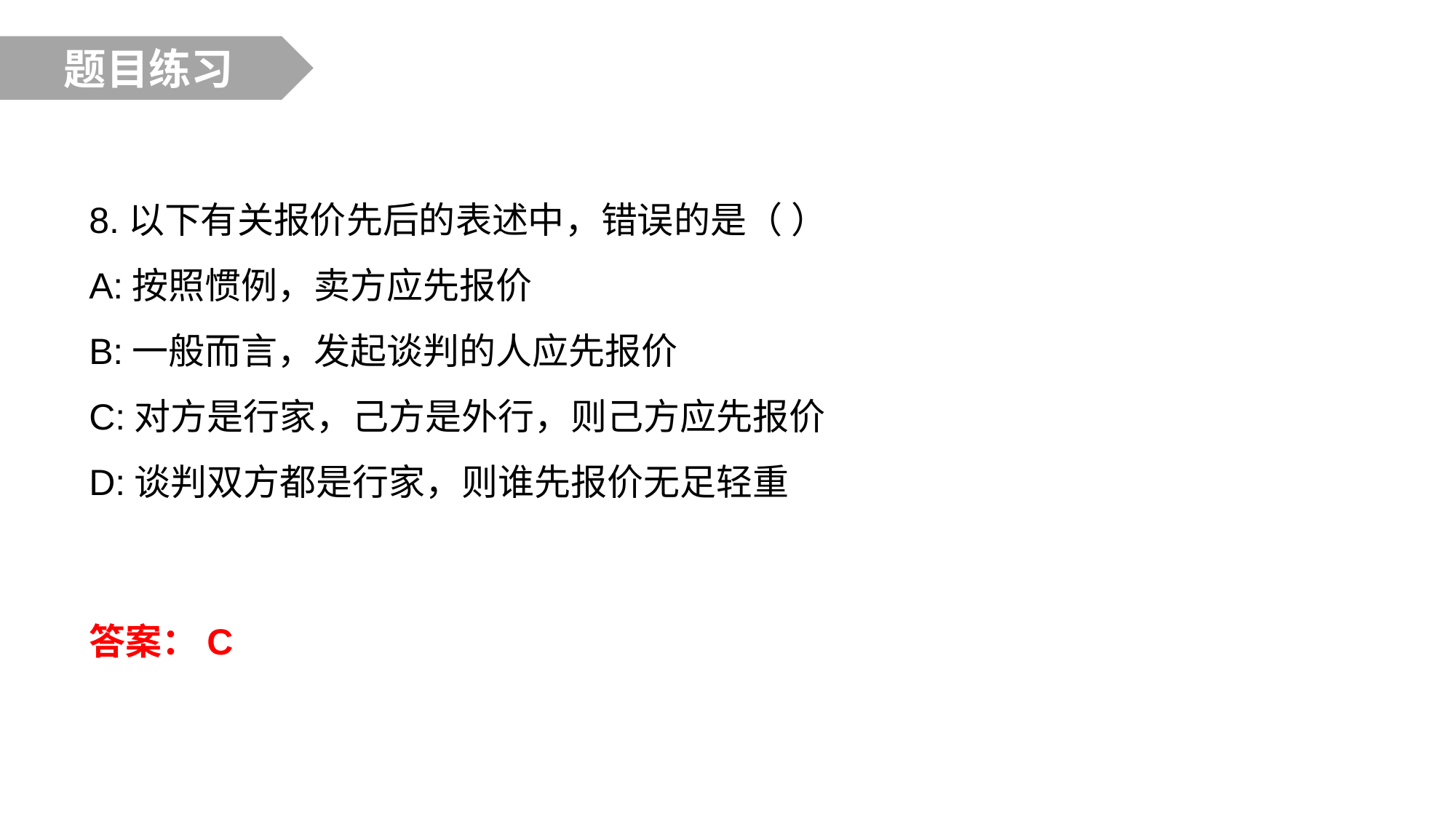

题目练习
8.以下有关报价先后的表述中，错误的是（ ）
A:按照惯例，卖方应先报价
B:一般而言，发起谈判的人应先报价
C:对方是行家，己方是外行，则己方应先报价
D:谈判双方都是行家，则谁先报价无足轻重
答案：C